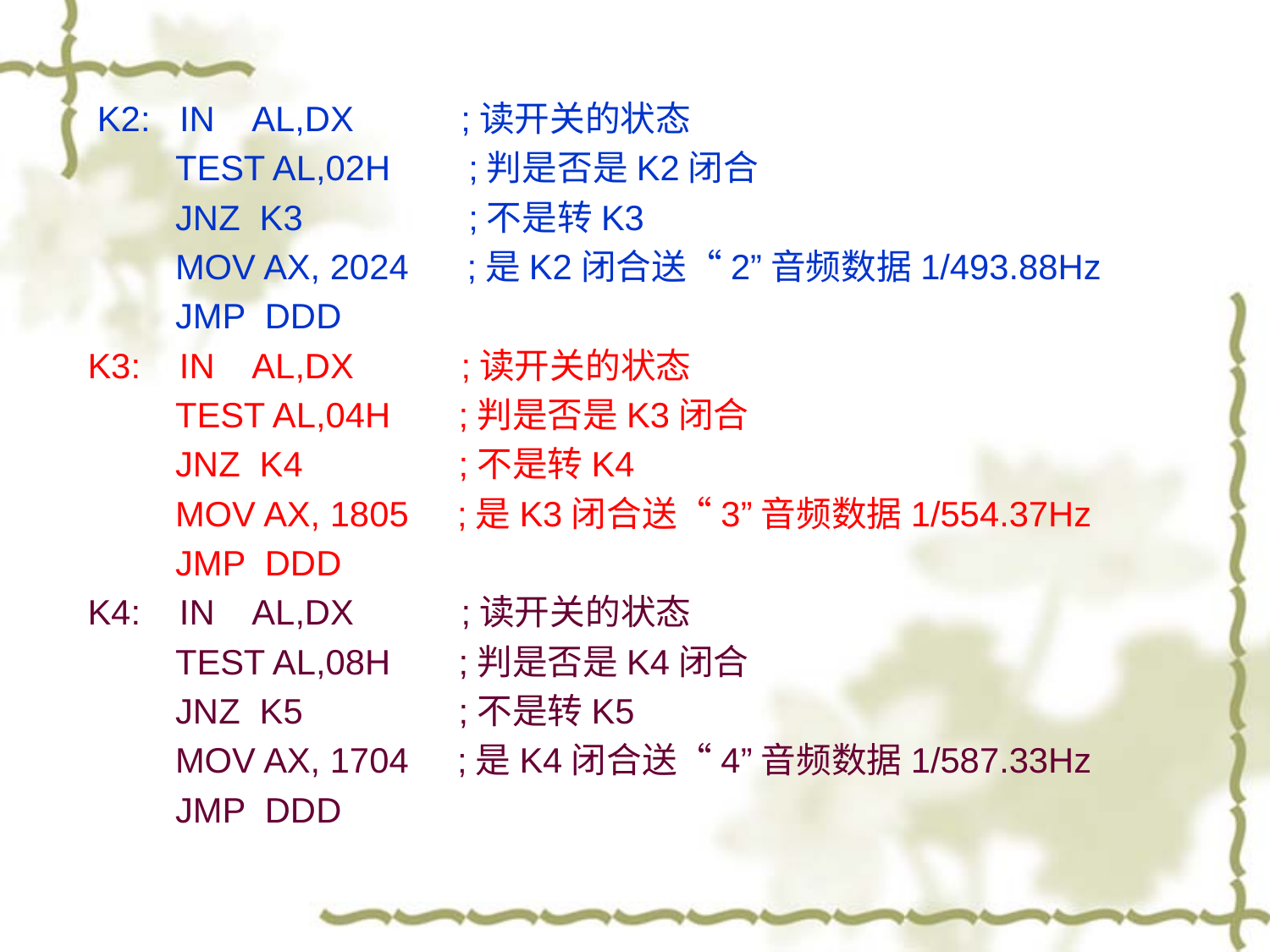

K2:   IN    AL,DX           ;读开关的状态
         TEST AL,02H        ;判是否是K2闭合
         JNZ  K3                 ;不是转K3
         MOV AX, 2024      ;是K2闭合送“2”音频数据1/493.88Hz
         JMP  DDD
K3:    IN    AL,DX           ;读开关的状态
         TEST AL,04H       ;判是否是K3闭合
         JNZ  K4                ;不是转K4
         MOV AX, 1805     ;是K3闭合送“3”音频数据1/554.37Hz
         JMP  DDD
K4:    IN    AL,DX           ;读开关的状态
         TEST AL,08H       ;判是否是K4闭合
         JNZ  K5                ;不是转K5
         MOV AX, 1704     ;是K4闭合送“4”音频数据1/587.33Hz
         JMP  DDD